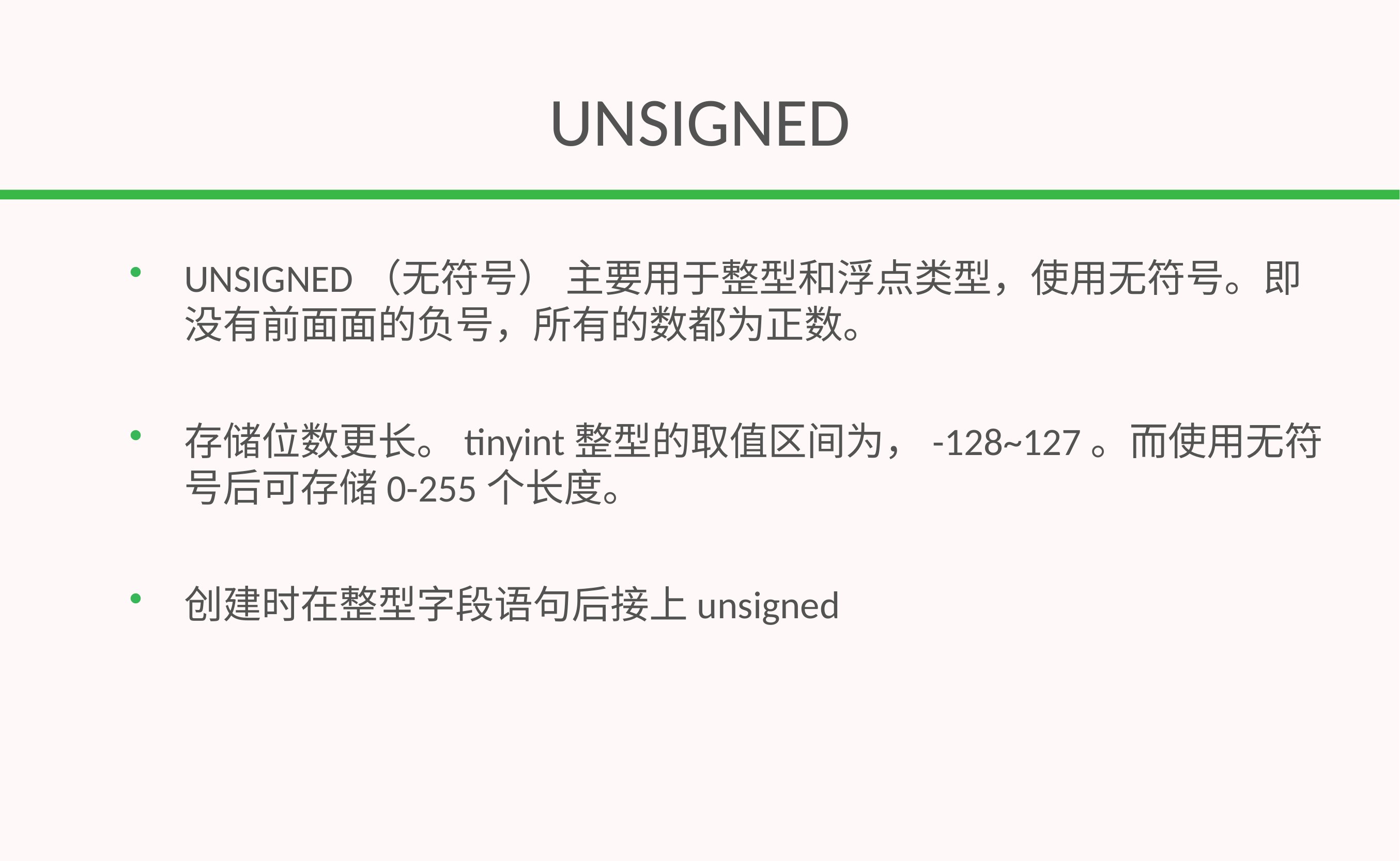

# UNSIGNED
UNSIGNED（无符号） 主要用于整型和浮点类型，使用无符号。即没有前面面的负号，所有的数都为正数。

存储位数更长。tinyint整型的取值区间为，-128~127。而使用无符号后可存储0-255个长度。

创建时在整型字段语句后接上unsigned